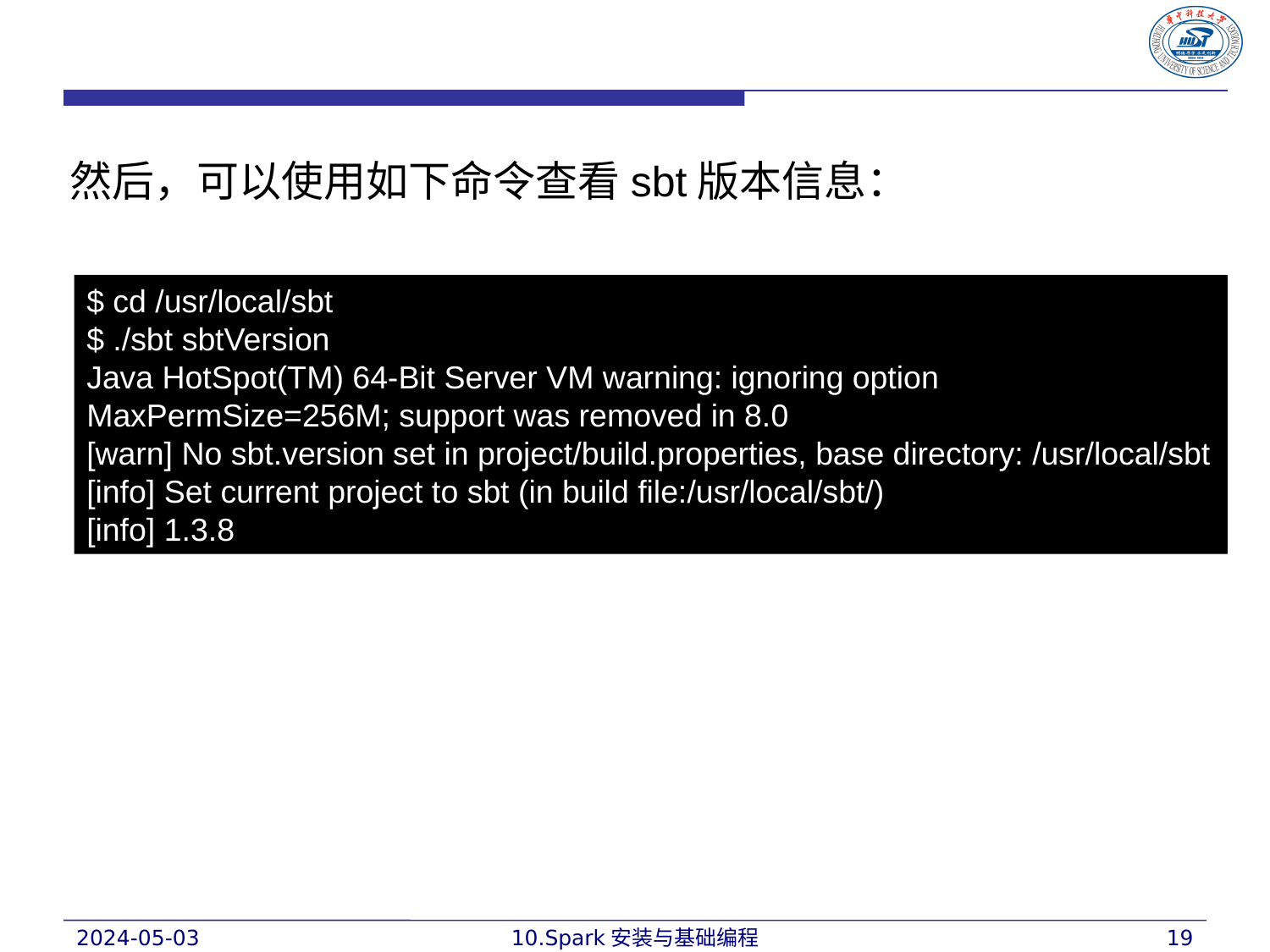

然后，可以使用如下命令查看sbt版本信息：
$ cd /usr/local/sbt
$ ./sbt sbtVersion
Java HotSpot(TM) 64-Bit Server VM warning: ignoring option MaxPermSize=256M; support was removed in 8.0
[warn] No sbt.version set in project/build.properties, base directory: /usr/local/sbt
[info] Set current project to sbt (in build file:/usr/local/sbt/)
[info] 1.3.8
2024-05-03
10.Spark安装与基础编程
19